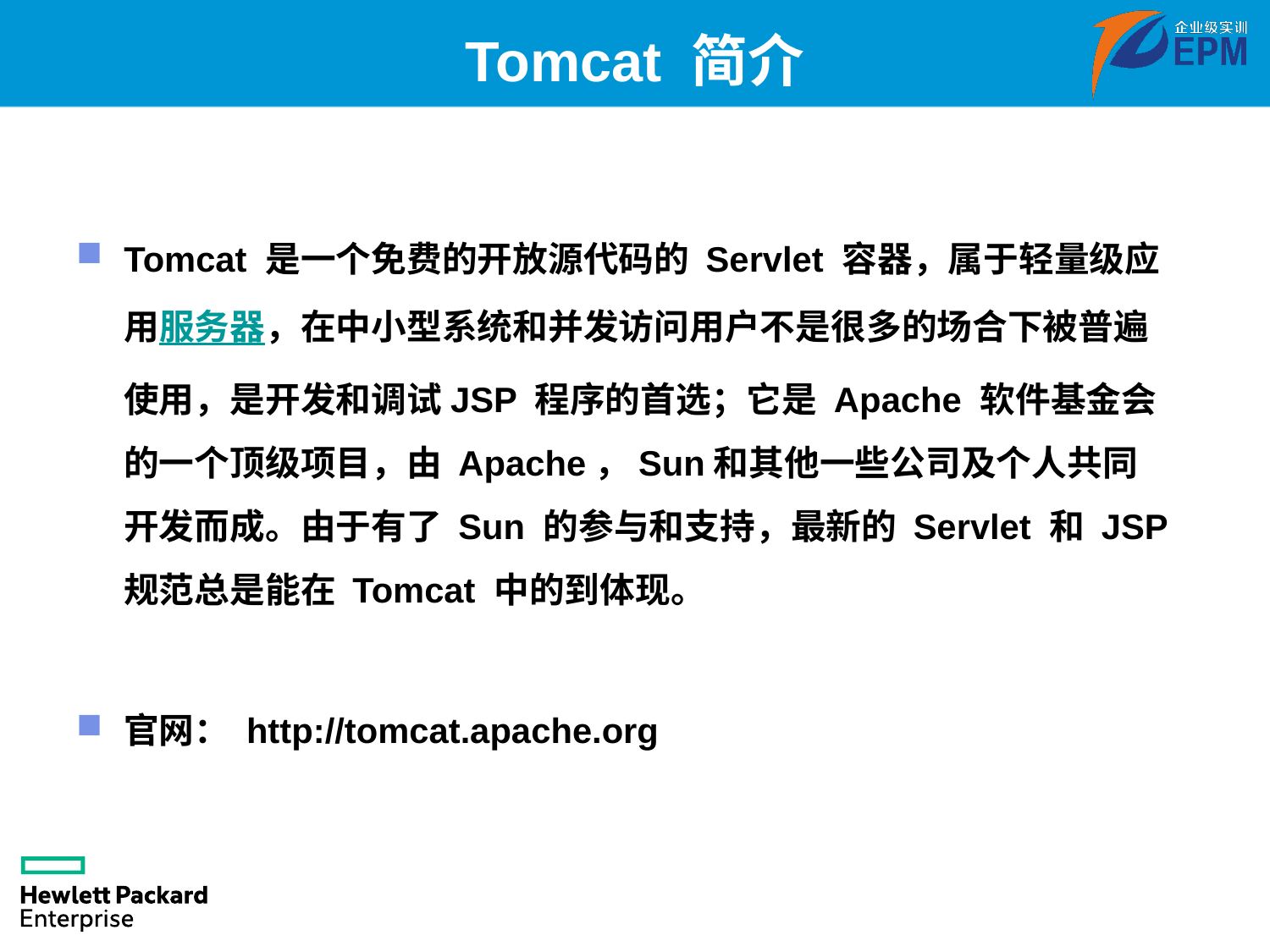

# Tomcat 简介
Tomcat 是一个免费的开放源代码的 Servlet 容器，属于轻量级应用服务器，在中小型系统和并发访问用户不是很多的场合下被普遍使用，是开发和调试JSP 程序的首选；它是 Apache 软件基金会的一个顶级项目，由 Apache，Sun和其他一些公司及个人共同开发而成。由于有了 Sun 的参与和支持，最新的 Servlet 和 JSP 规范总是能在 Tomcat 中的到体现。

官网： http://tomcat.apache.org